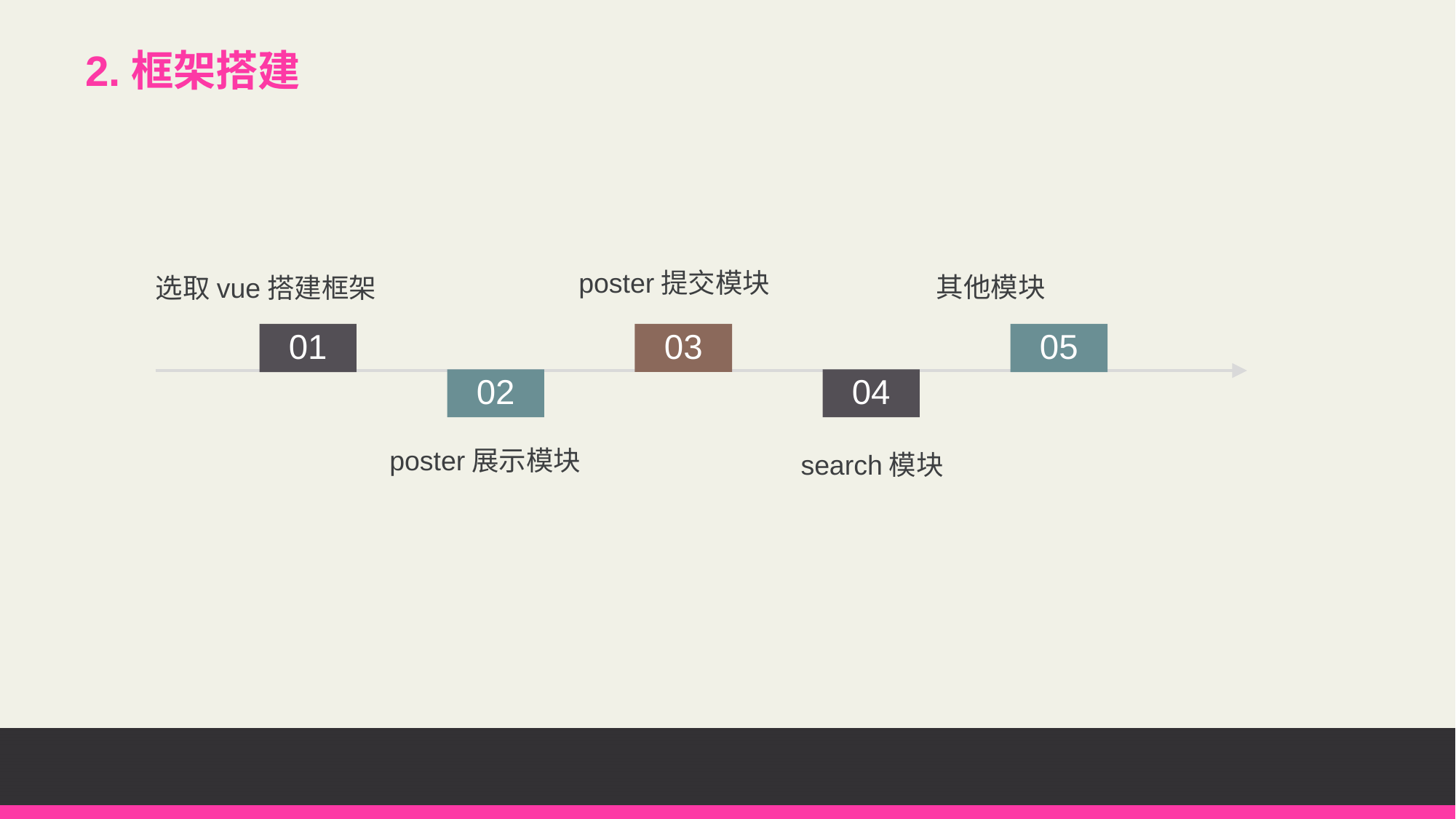

2.框架搭建
选取vue搭建框架
其他模块
poster提交模块
01
05
03
search模块
02
04
poster展示模块